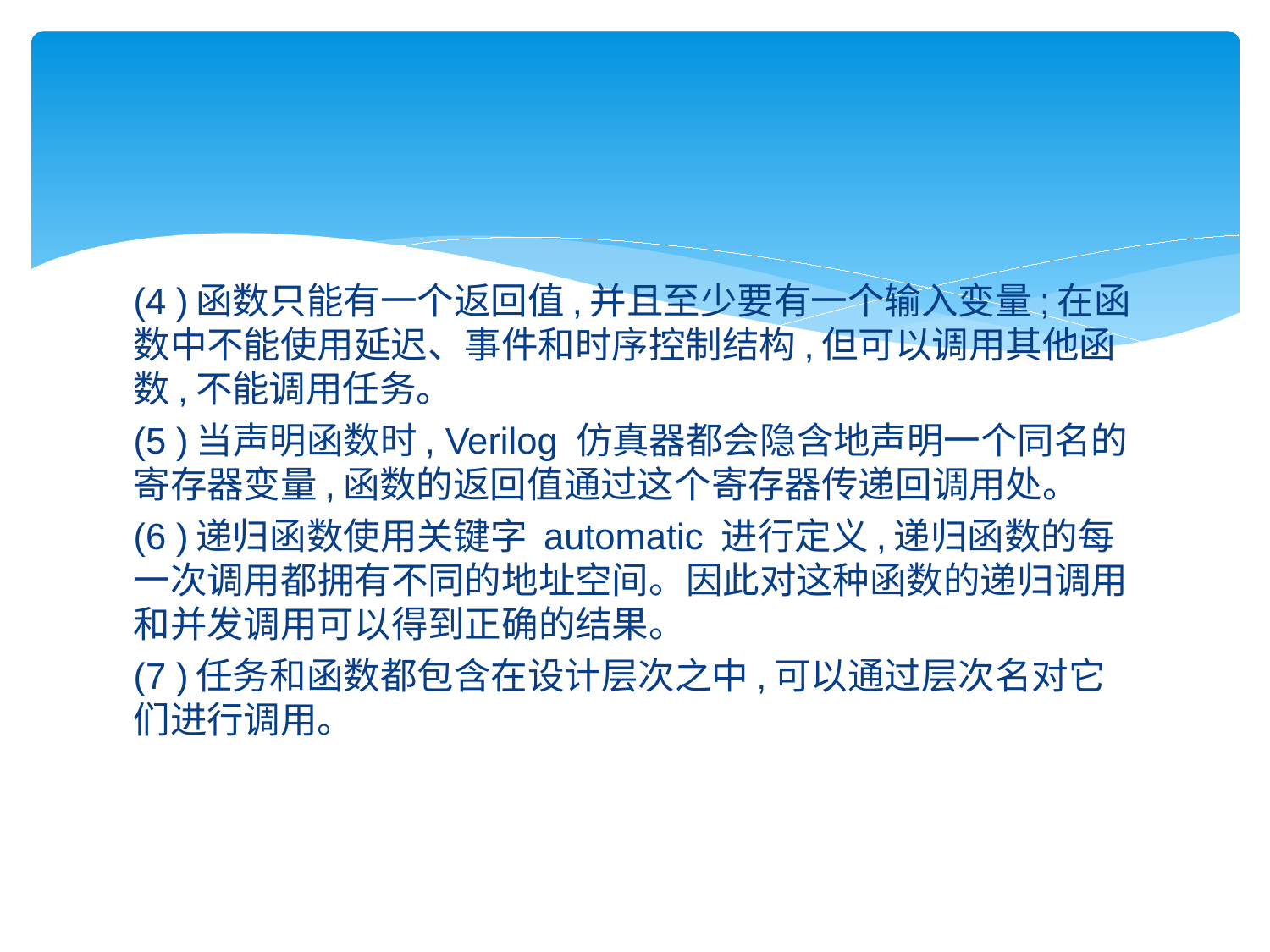

#
(4 )函数只能有一个返回值,并且至少要有一个输入变量;在函数中不能使用延迟、事件和时序控制结构,但可以调用其他函数,不能调用任务。
(5 )当声明函数时, Verilog 仿真器都会隐含地声明一个同名的寄存器变量,函数的返回值通过这个寄存器传递回调用处。
(6 )递归函数使用关键字 automatic 进行定义,递归函数的每一次调用都拥有不同的地址空间。因此对这种函数的递归调用和并发调用可以得到正确的结果。
(7 )任务和函数都包含在设计层次之中,可以通过层次名对它们进行调用。